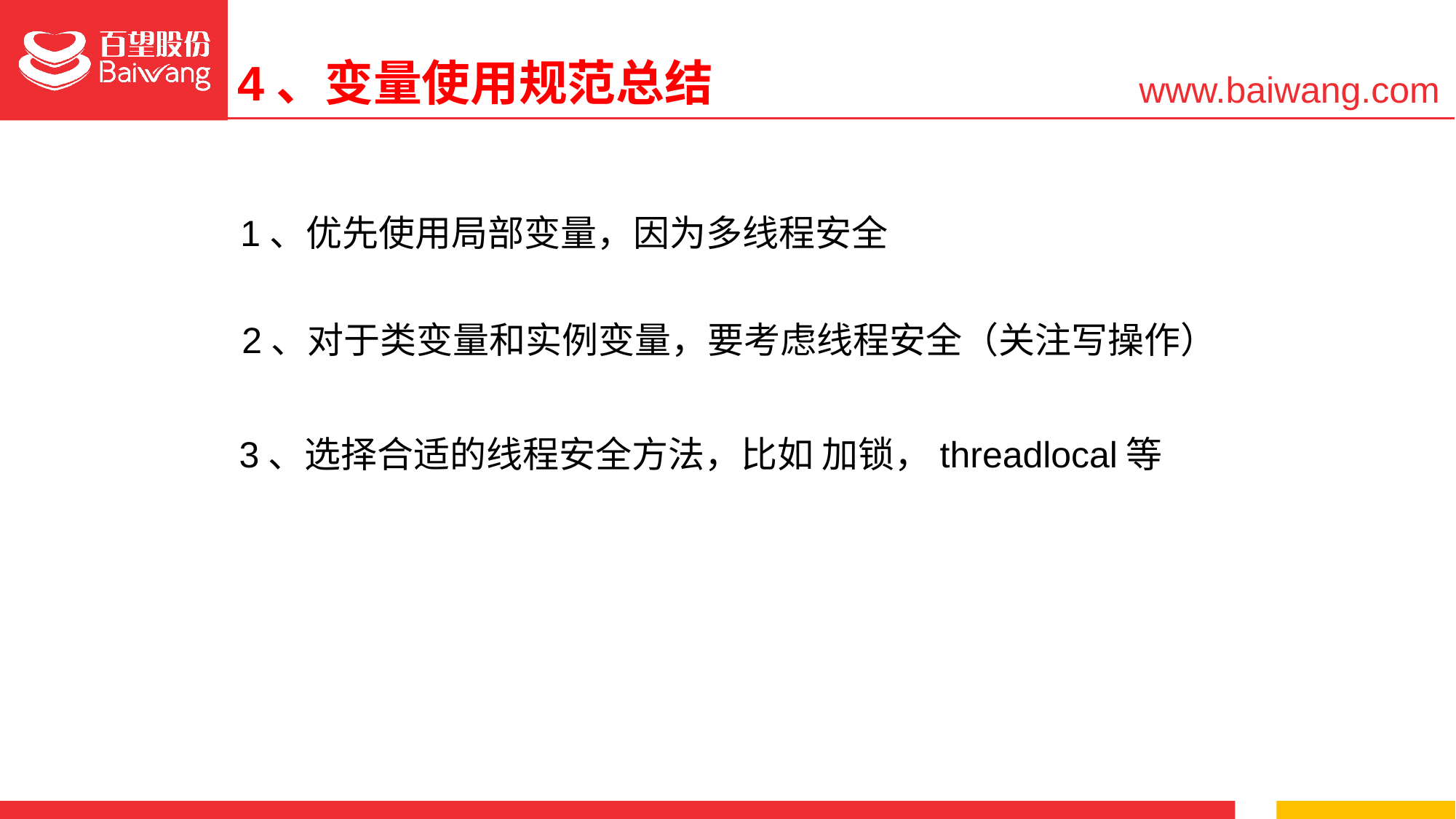

4、变量使用规范总结
1、优先使用局部变量，因为多线程安全
2、对于类变量和实例变量，要考虑线程安全（关注写操作）
3、选择合适的线程安全方法，比如 加锁，threadlocal等